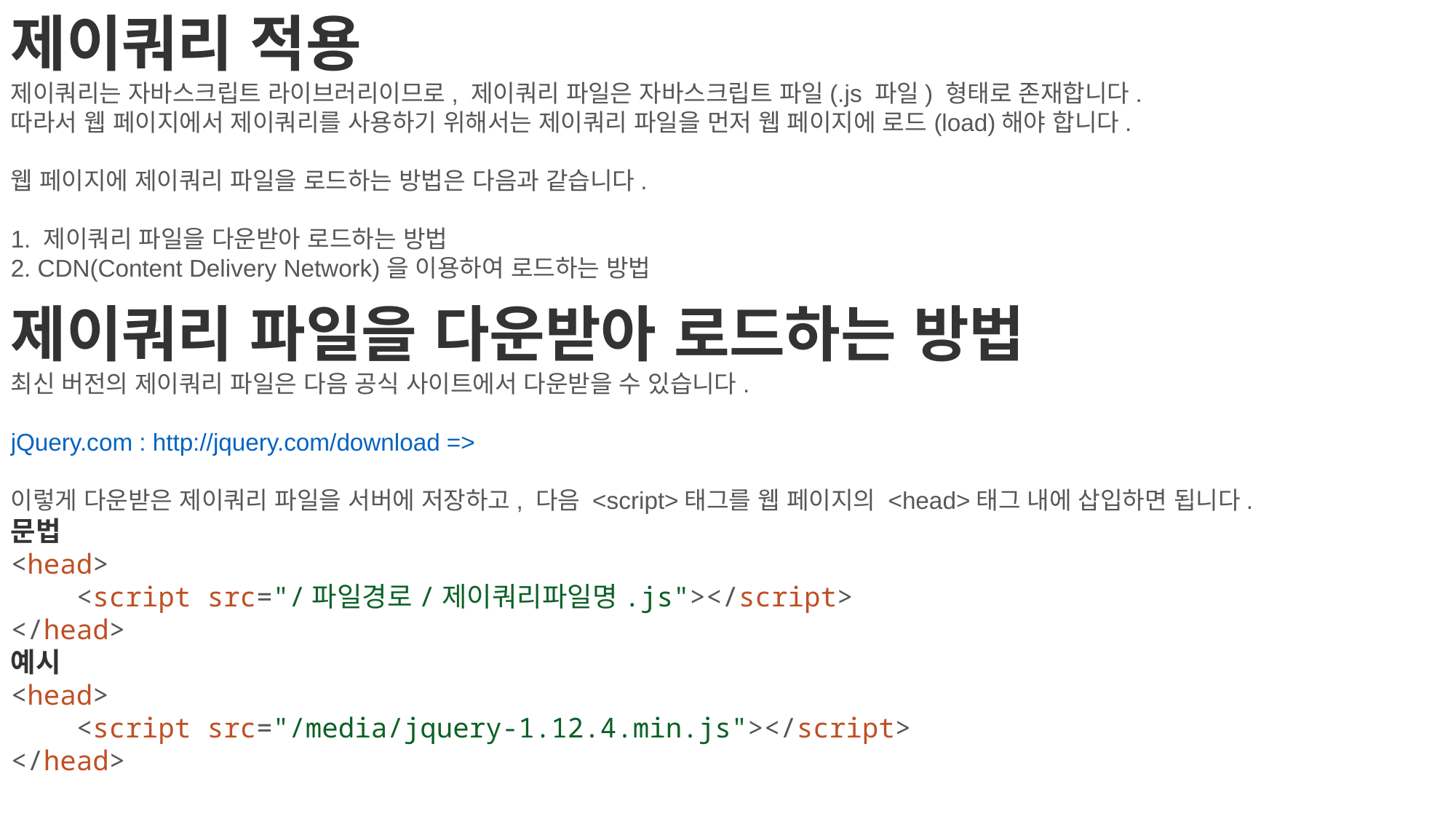

제이쿼리 적용
제이쿼리는 자바스크립트 라이브러리이므로, 제이쿼리 파일은 자바스크립트 파일(.js 파일) 형태로 존재합니다.
따라서 웹 페이지에서 제이쿼리를 사용하기 위해서는 제이쿼리 파일을 먼저 웹 페이지에 로드(load)해야 합니다.

웹 페이지에 제이쿼리 파일을 로드하는 방법은 다음과 같습니다.

1. 제이쿼리 파일을 다운받아 로드하는 방법
2. CDN(Content Delivery Network)을 이용하여 로드하는 방법
제이쿼리 파일을 다운받아 로드하는 방법
최신 버전의 제이쿼리 파일은 다음 공식 사이트에서 다운받을 수 있습니다.

jQuery.com : http://jquery.com/download =>

이렇게 다운받은 제이쿼리 파일을 서버에 저장하고, 다음 <script>태그를 웹 페이지의 <head>태그 내에 삽입하면 됩니다.
문법
<head>
    <script src="/파일경로/제이쿼리파일명.js"></script>
</head>
예시
<head>
    <script src="/media/jquery-1.12.4.min.js"></script>
</head>